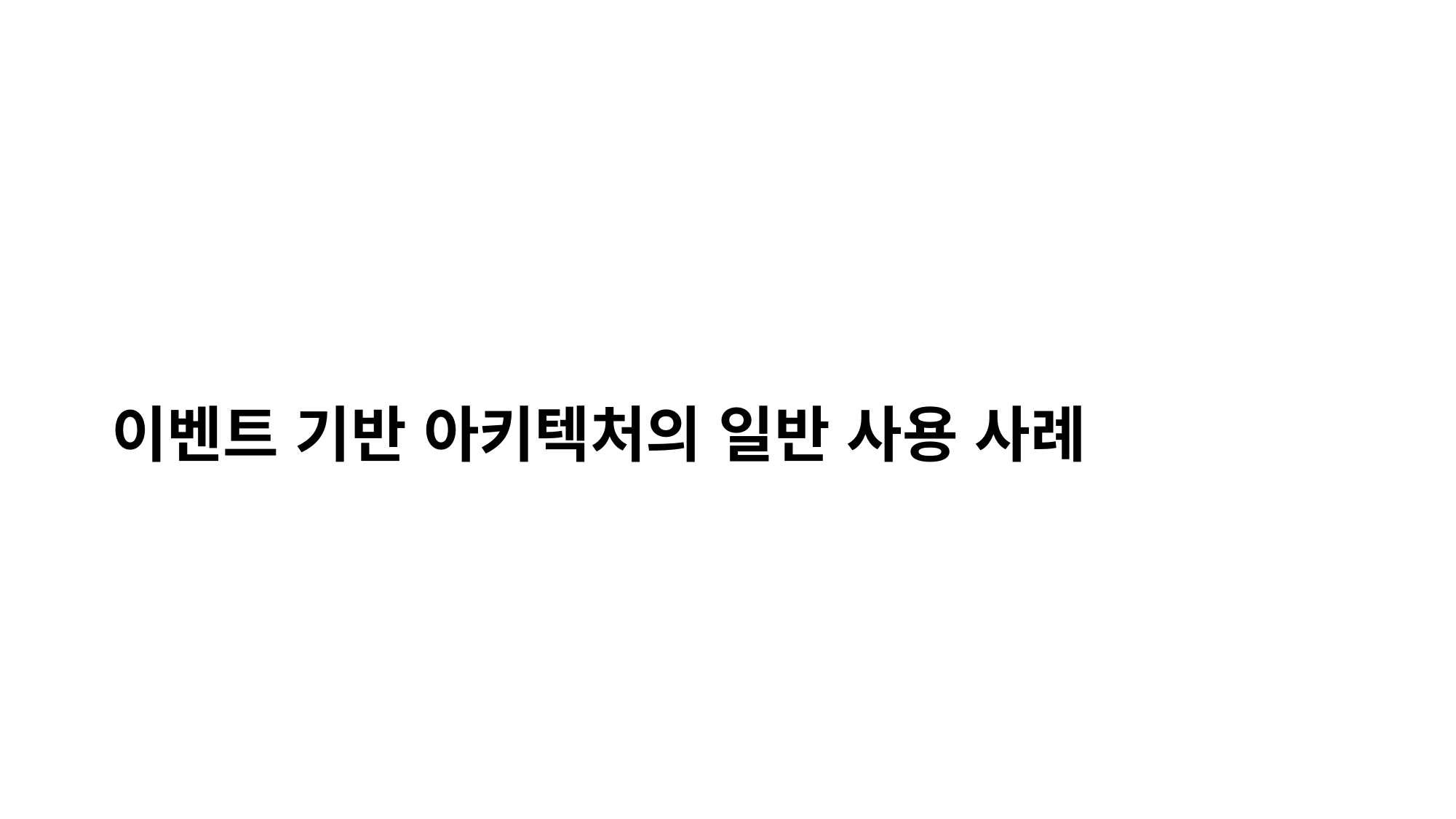

# 이벤트 기반 아키텍처의 일반 사용 사례